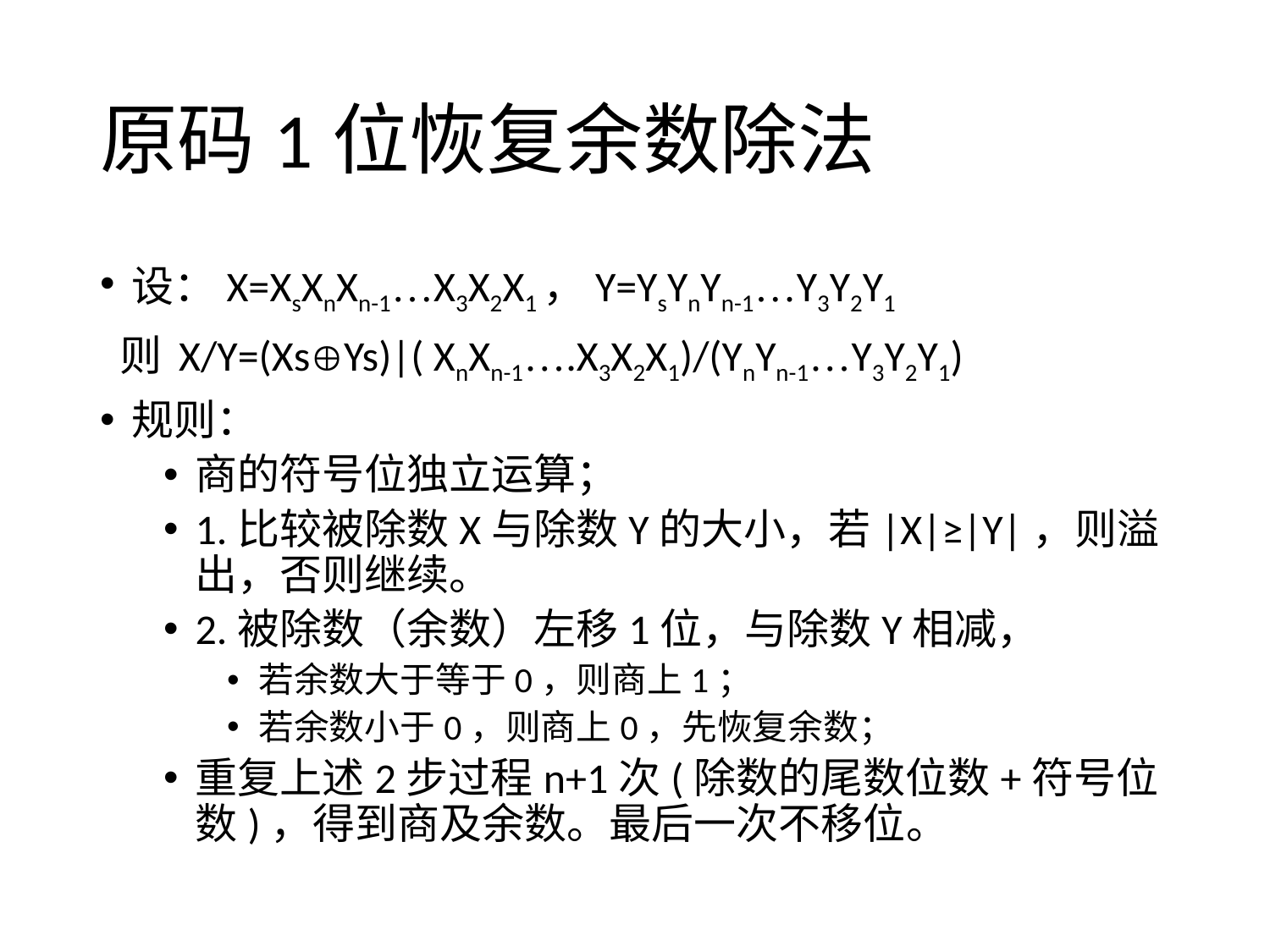

# 原码1位恢复余数除法
设：X=XsXnXn-1…X3X2X1，Y=YsYnYn-1…Y3Y2Y1
 则  X/Y=(Xs⊕Ys)|( XnXn-1….X3X2X1)/(YnYn-1…Y3Y2Y1)
规则：
商的符号位独立运算；
1.比较被除数X与除数Y的大小，若|X|≥|Y|，则溢出，否则继续。
2.被除数（余数）左移1位，与除数Y相减，
若余数大于等于0，则商上1；
若余数小于0，则商上0，先恢复余数；
重复上述2步过程n+1次(除数的尾数位数+符号位数)，得到商及余数。最后一次不移位。